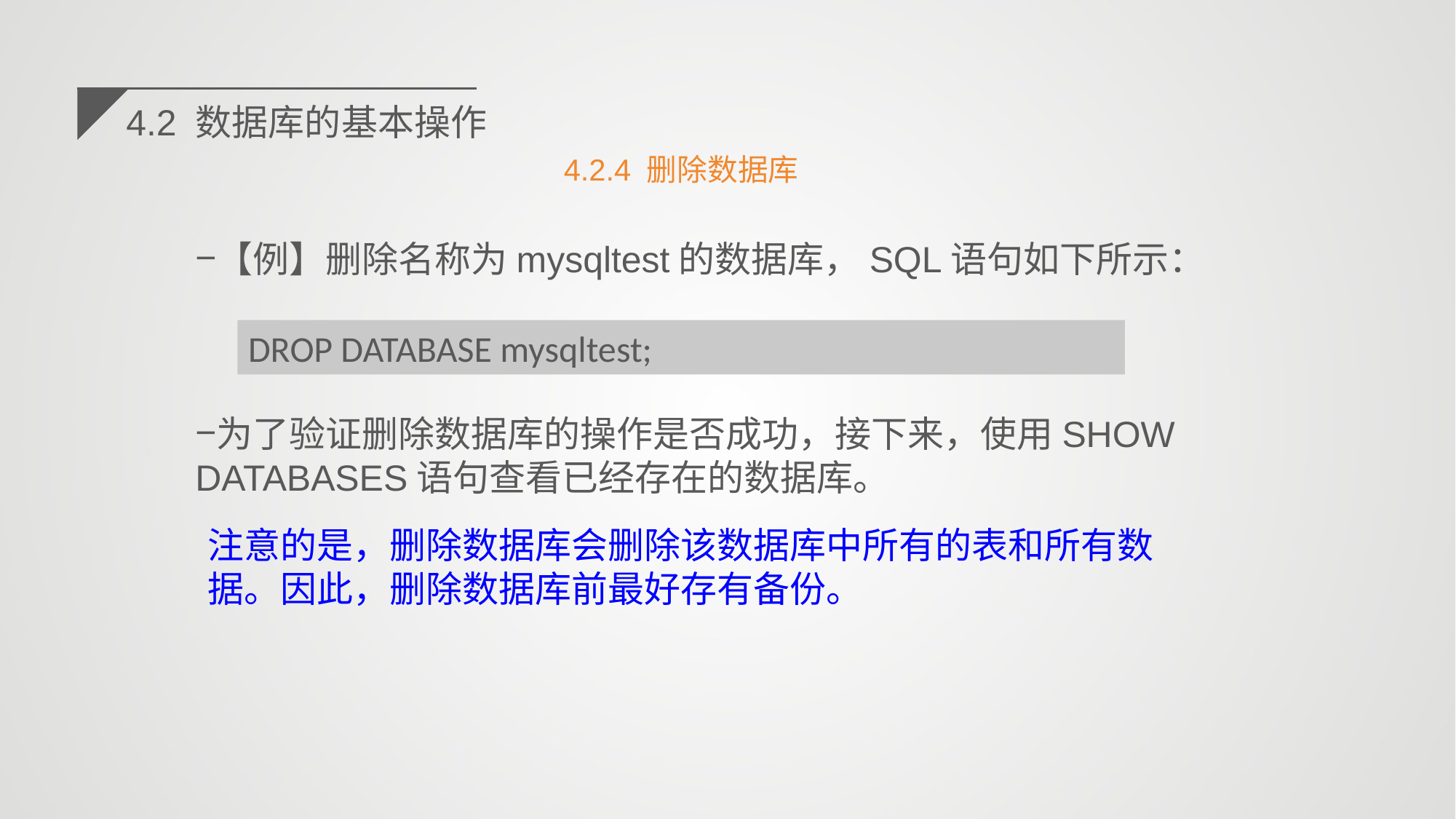

4.2 数据库的基本操作

4.2.4 删除数据库
【例】删除名称为mysqltest的数据库，SQL语句如下所示：

为了验证删除数据库的操作是否成功，接下来，使用SHOW DATABASES语句查看已经存在的数据库。
DROP DATABASE mysqltest;
注意的是，删除数据库会删除该数据库中所有的表和所有数据。因此，删除数据库前最好存有备份。